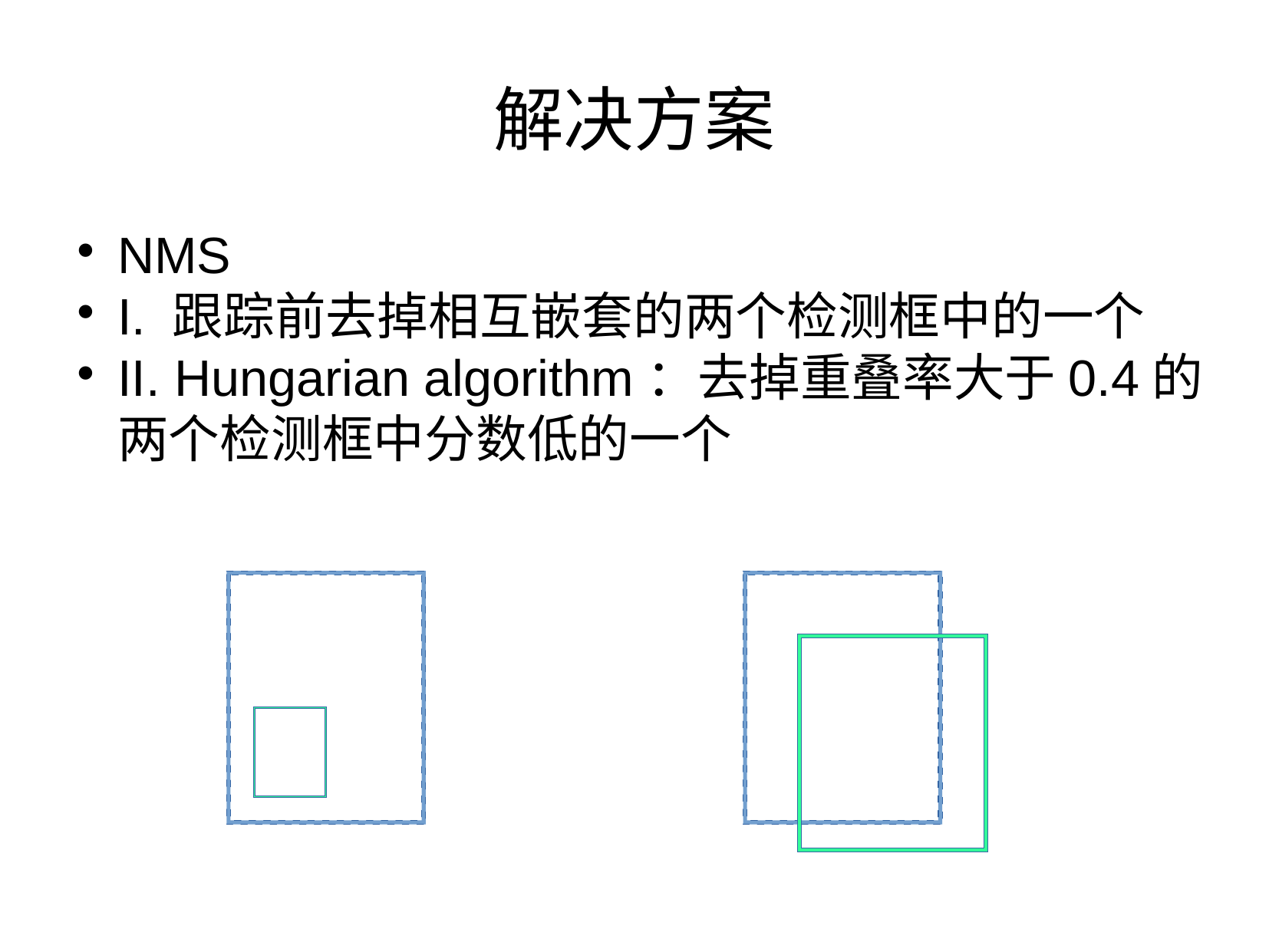

解决方案
NMS
I. 跟踪前去掉相互嵌套的两个检测框中的一个
II. Hungarian algorithm：去掉重叠率大于0.4的两个检测框中分数低的一个